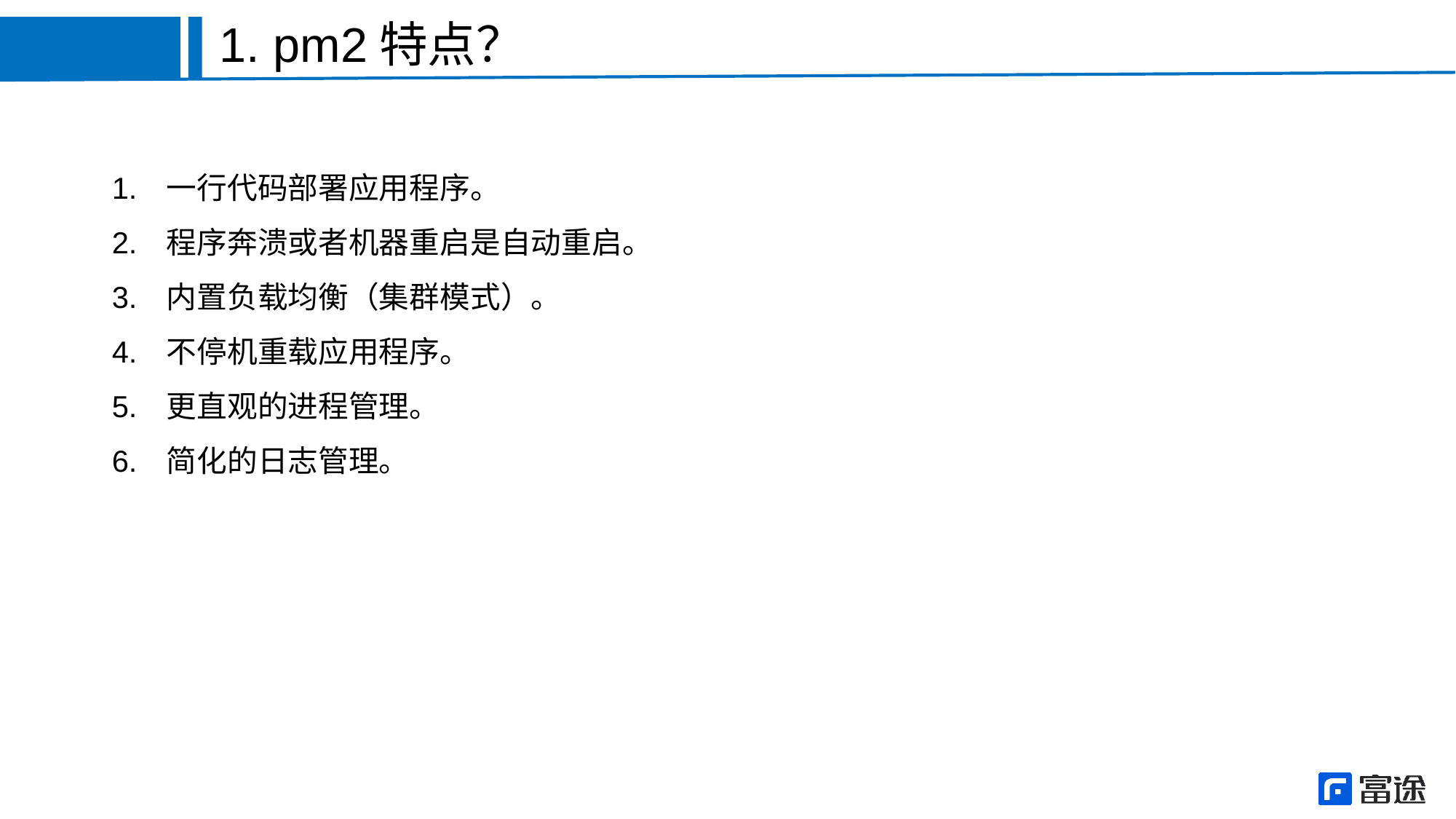

1. pm2特点？
一行代码部署应用程序。
程序奔溃或者机器重启是自动重启。
内置负载均衡（集群模式）。
不停机重载应用程序。
更直观的进程管理。
简化的日志管理。